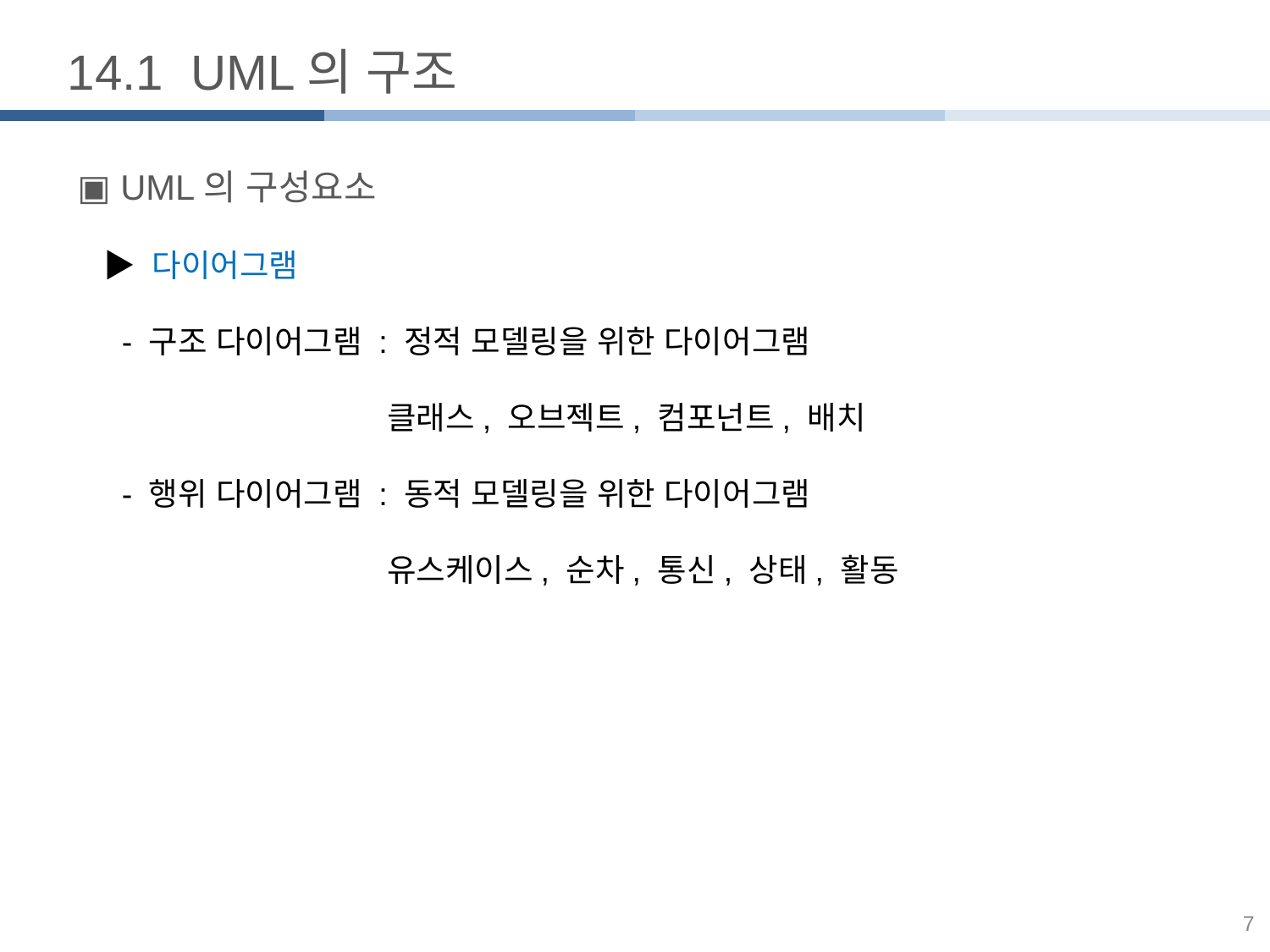

14.1  UML의 구조
▣ UML의 구성요소
   ▶ 다이어그램
     - 구조 다이어그램 : 정적 모델링을 위한 다이어그램
                                  클래스, 오브젝트, 컴포넌트, 배치
     - 행위 다이어그램 : 동적 모델링을 위한 다이어그램
                                  유스케이스, 순차, 통신, 상태, 활동

7